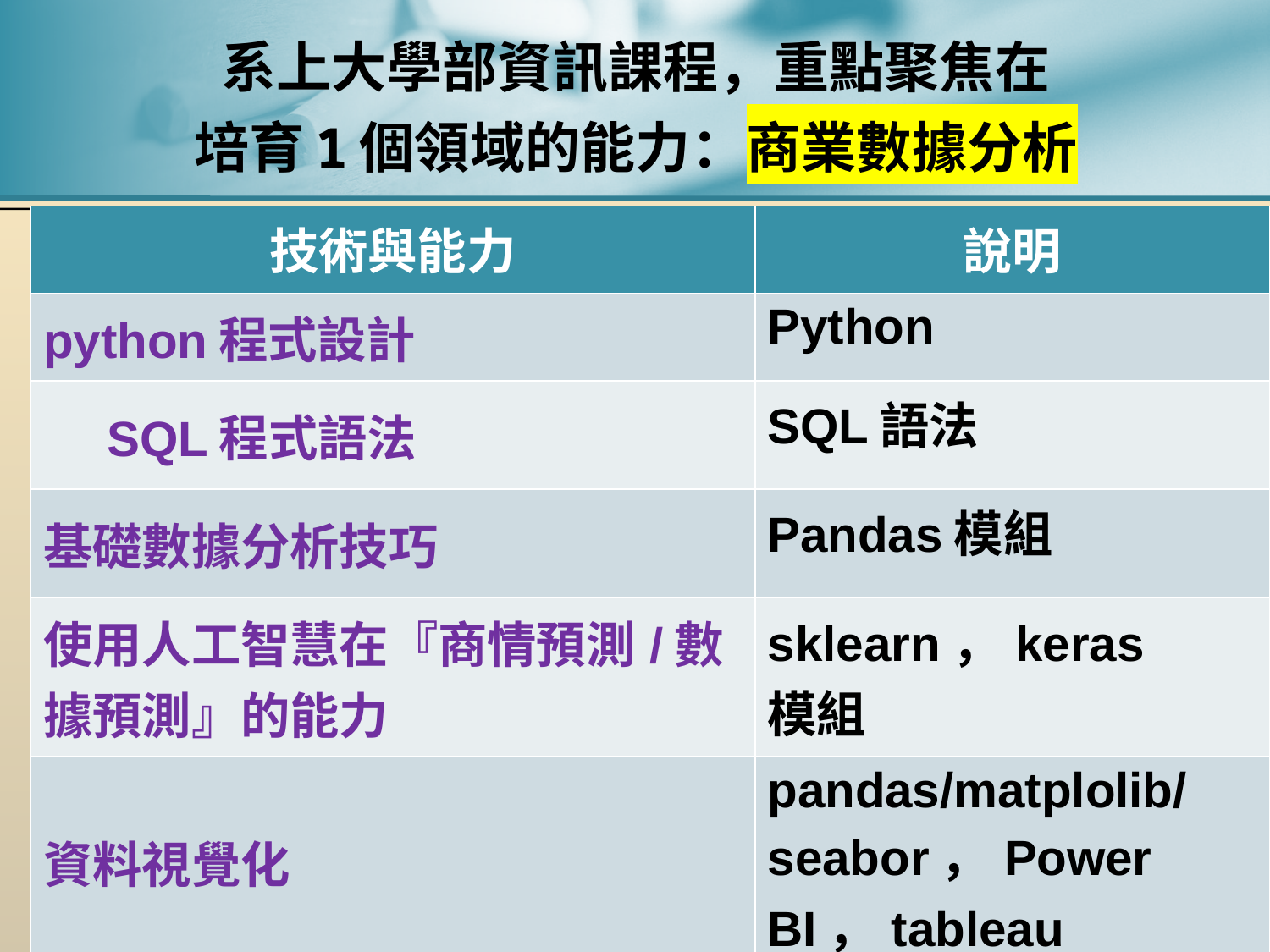

# 系上大學部資訊課程，重點聚焦在 培育1個領域的能力：商業數據分析
| 技術與能力 | 說明 |
| --- | --- |
| python程式設計 | Python |
| SQL程式語法 | SQL語法 |
| 基礎數據分析技巧 | Pandas模組 |
| 使用人工智慧在『商情預測/數據預測』的能力 | sklearn，keras 模組 |
| 資料視覺化 | pandas/matplolib/seabor，Power BI，tableau |